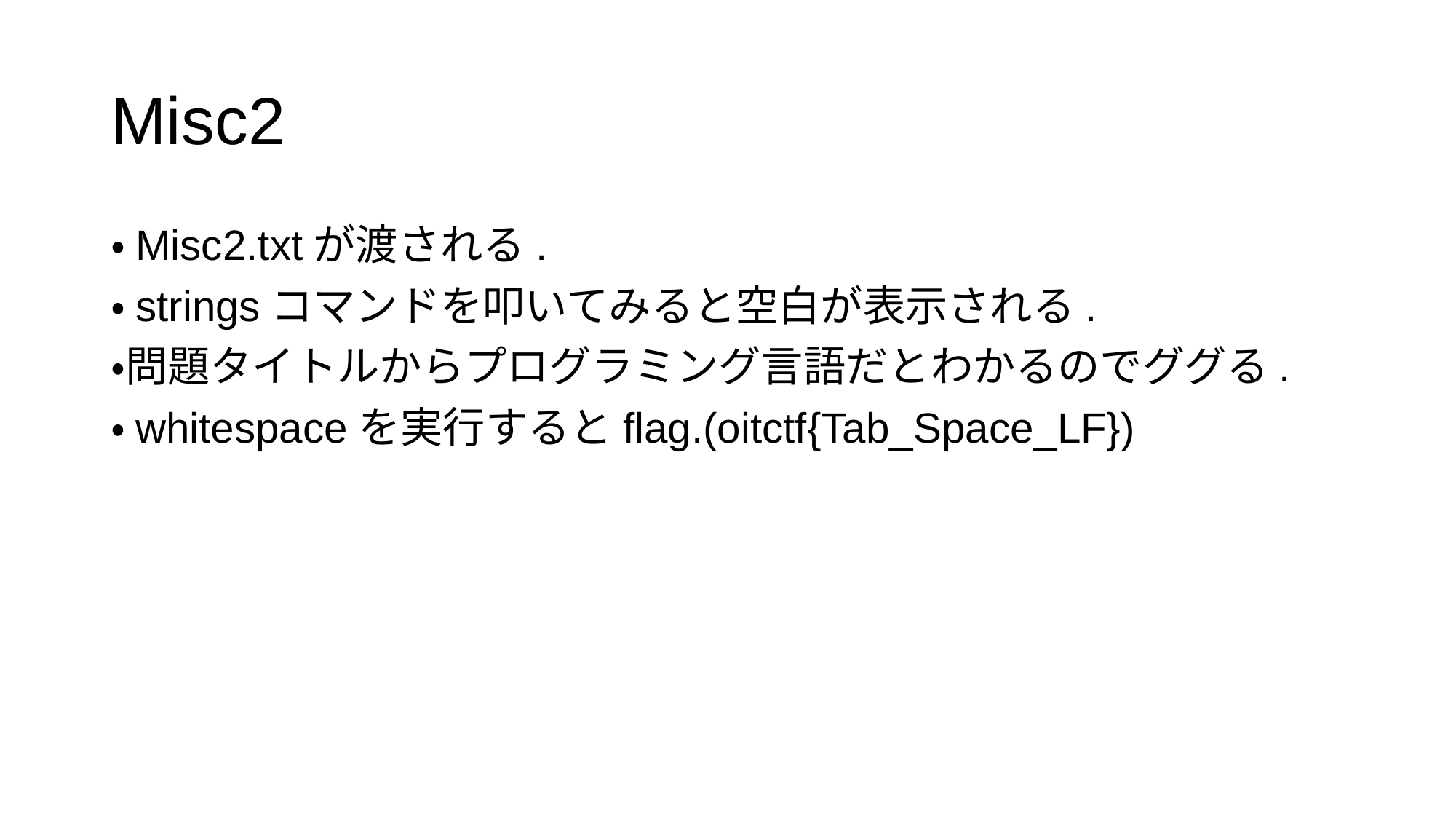

# Misc2
・Misc2.txtが渡される.
・stringsコマンドを叩いてみると空白が表示される.
・問題タイトルからプログラミング言語だとわかるのでググる.
・whitespaceを実行するとflag.(oitctf{Tab_Space_LF})